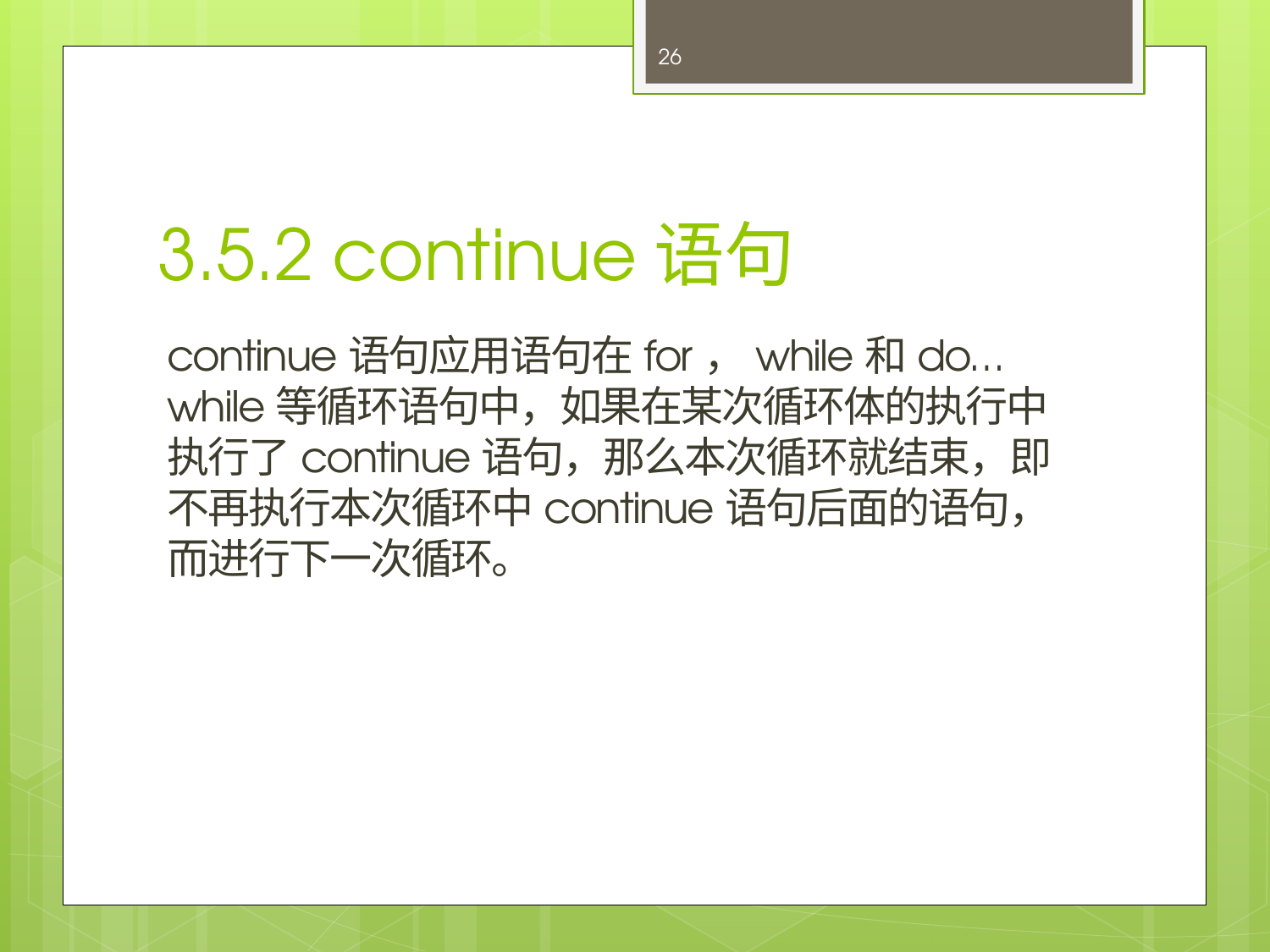

26
# 3.5.2 continue语句
continue语句应用语句在for，while和do…while等循环语句中，如果在某次循环体的执行中执行了continue语句，那么本次循环就结束，即不再执行本次循环中continue语句后面的语句，而进行下一次循环。